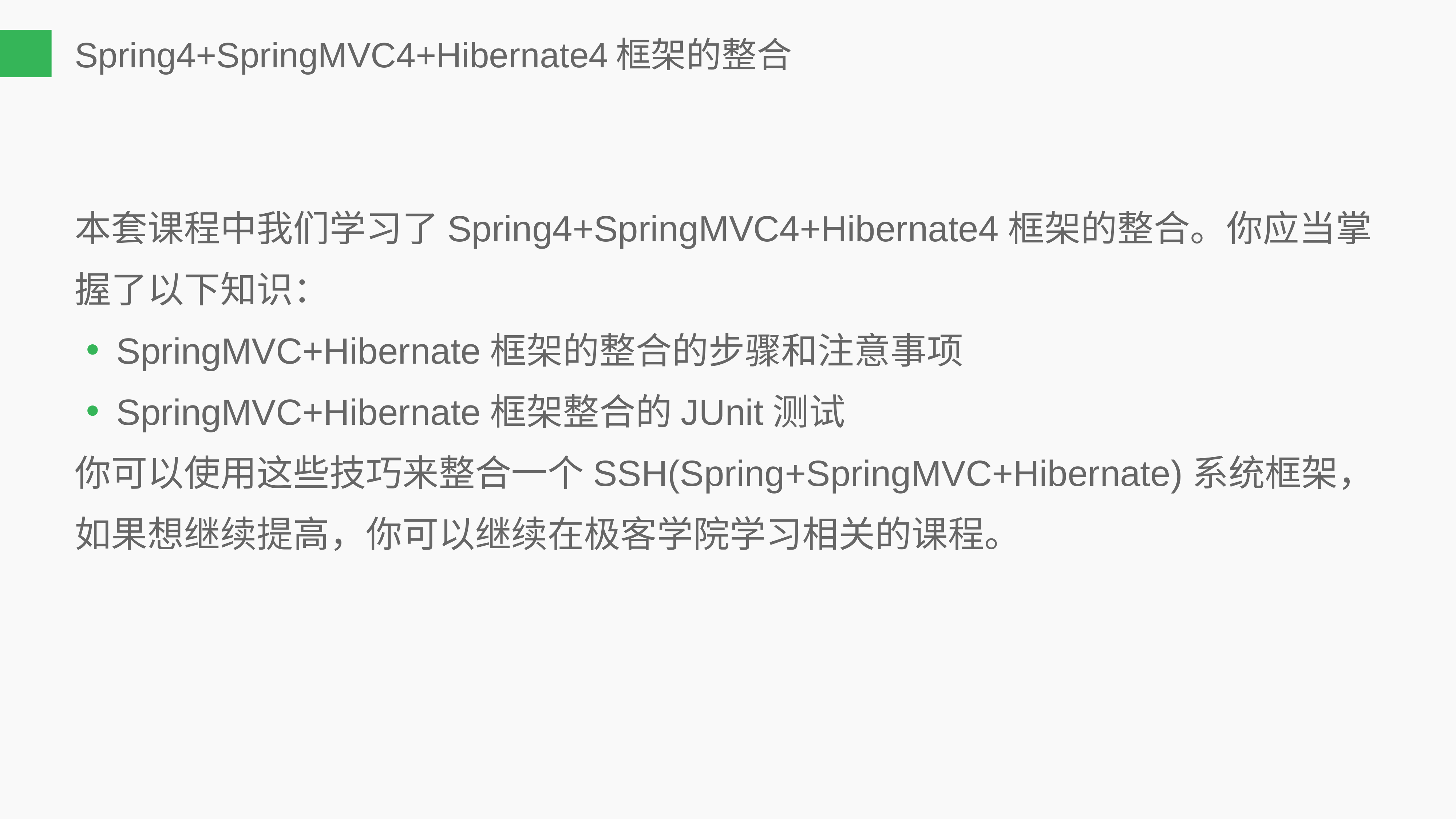

# Spring4+SpringMVC4+Hibernate4框架的整合
本套课程中我们学习了Spring4+SpringMVC4+Hibernate4框架的整合。你应当掌握了以下知识：
SpringMVC+Hibernate框架的整合的步骤和注意事项
SpringMVC+Hibernate框架整合的JUnit测试
你可以使用这些技巧来整合一个SSH(Spring+SpringMVC+Hibernate)系统框架，如果想继续提高，你可以继续在极客学院学习相关的课程。